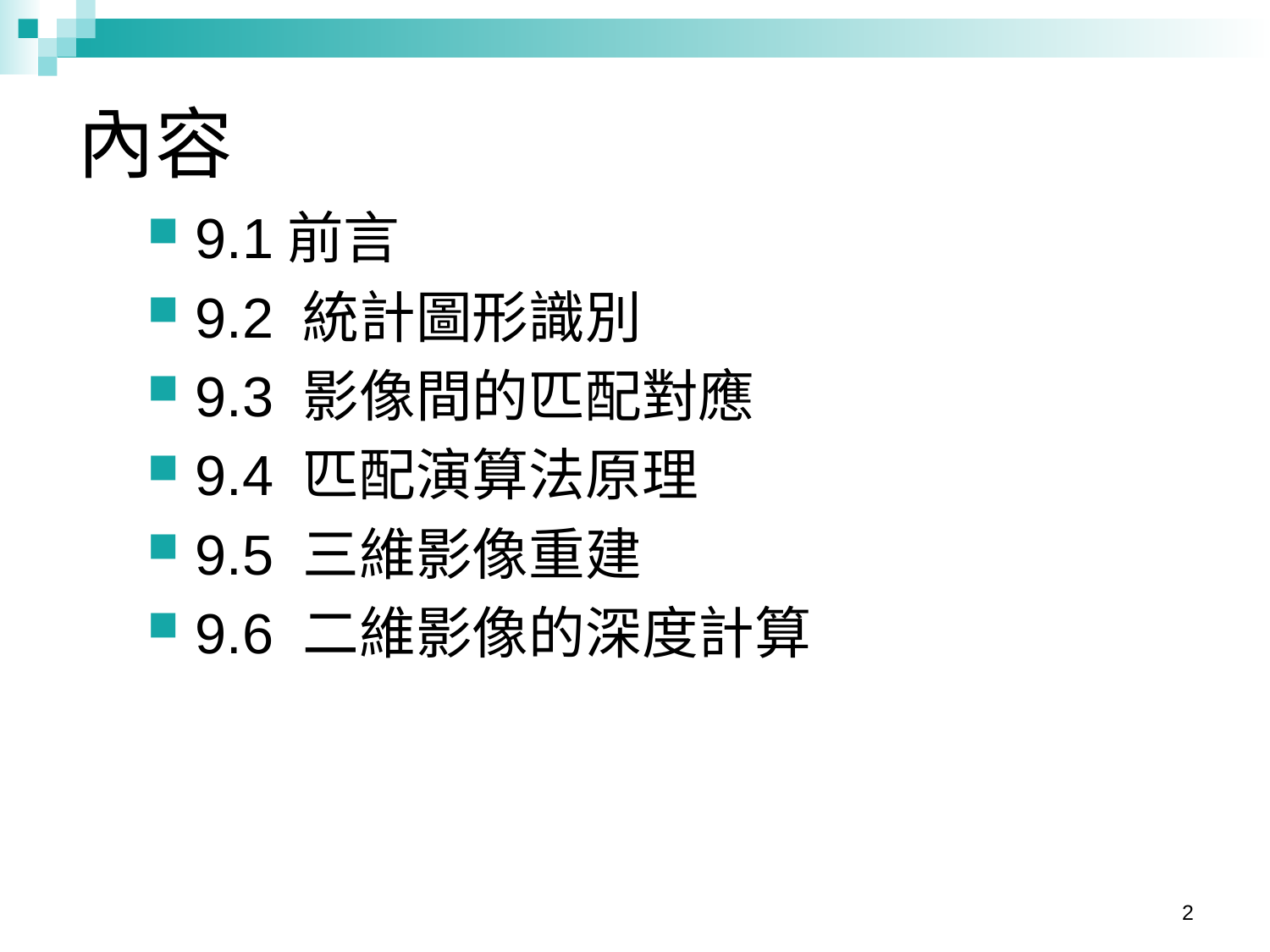

# 內容
9.1前言
9.2 統計圖形識別
9.3 影像間的匹配對應
9.4 匹配演算法原理
9.5 三維影像重建
9.6 二維影像的深度計算
2